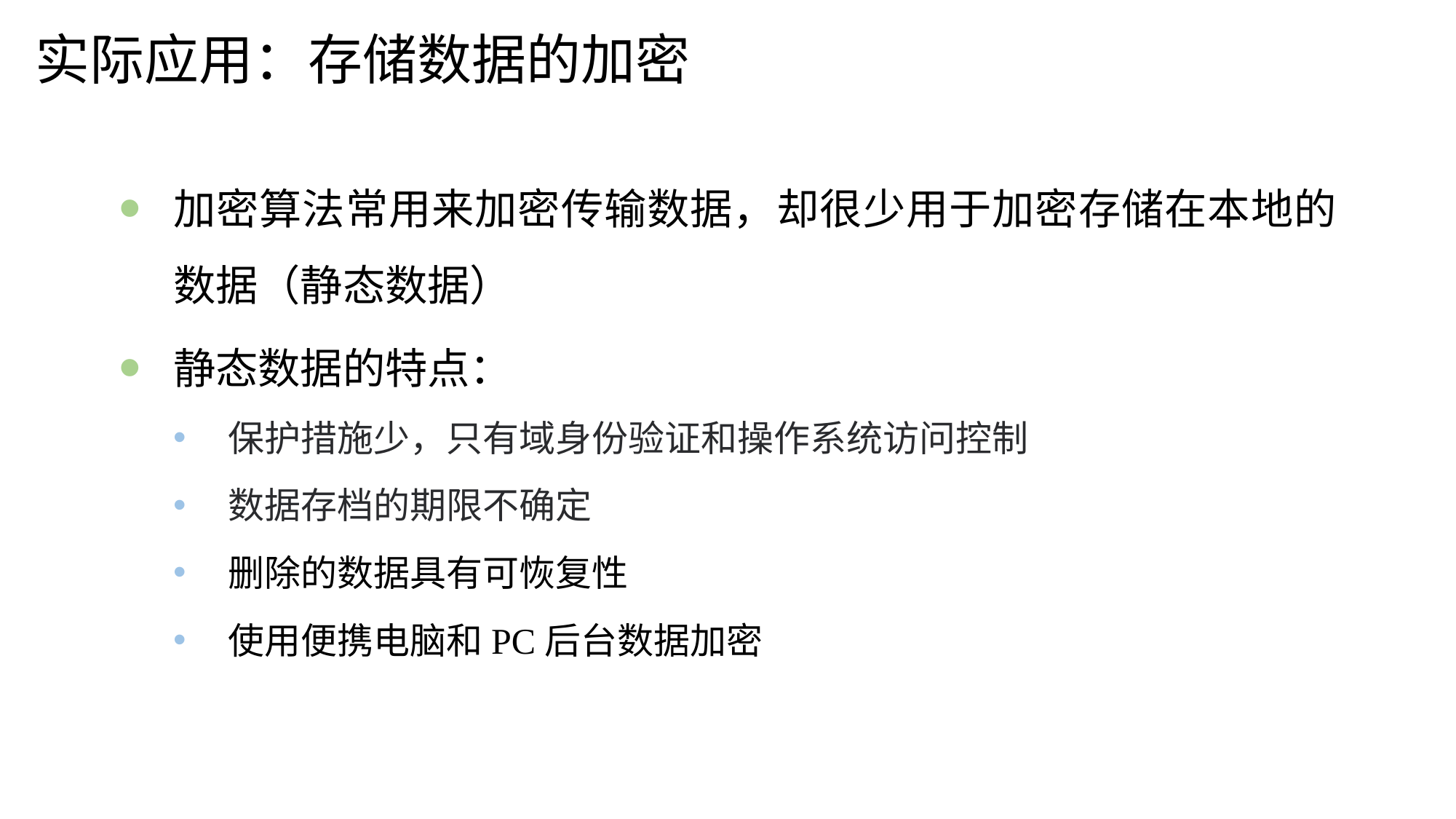

实际应用：存储数据的加密
加密算法常用来加密传输数据，却很少用于加密存储在本地的数据（静态数据）
静态数据的特点：
保护措施少，只有域身份验证和操作系统访问控制
数据存档的期限不确定
删除的数据具有可恢复性
使用便携电脑和PC后台数据加密